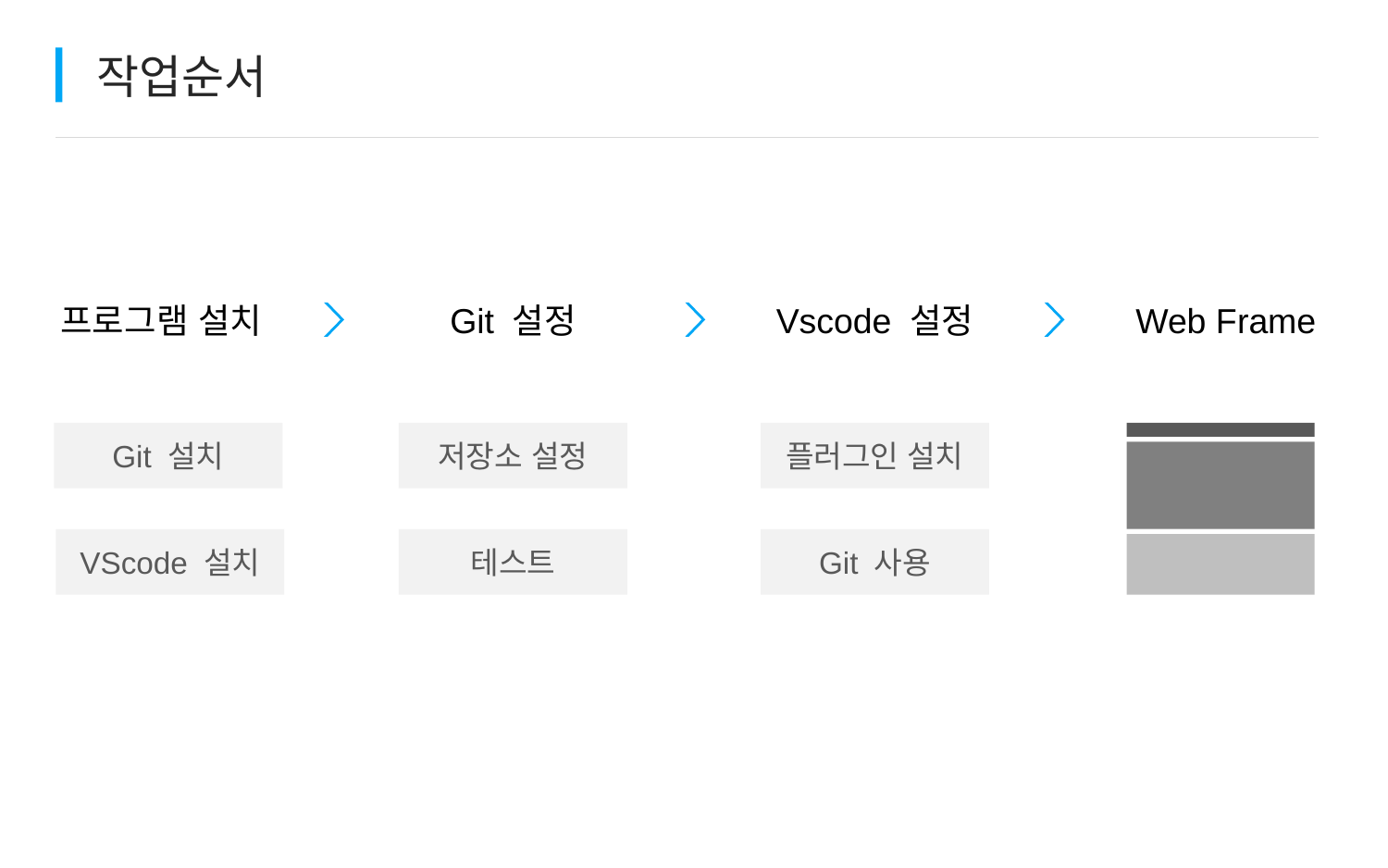

# 작업순서
프로그램 설치
Git 설정
Vscode 설정
Web Frame

Git 설치

저장소 설정
플러그인 설치

VScode 설치
테스트
Git 사용